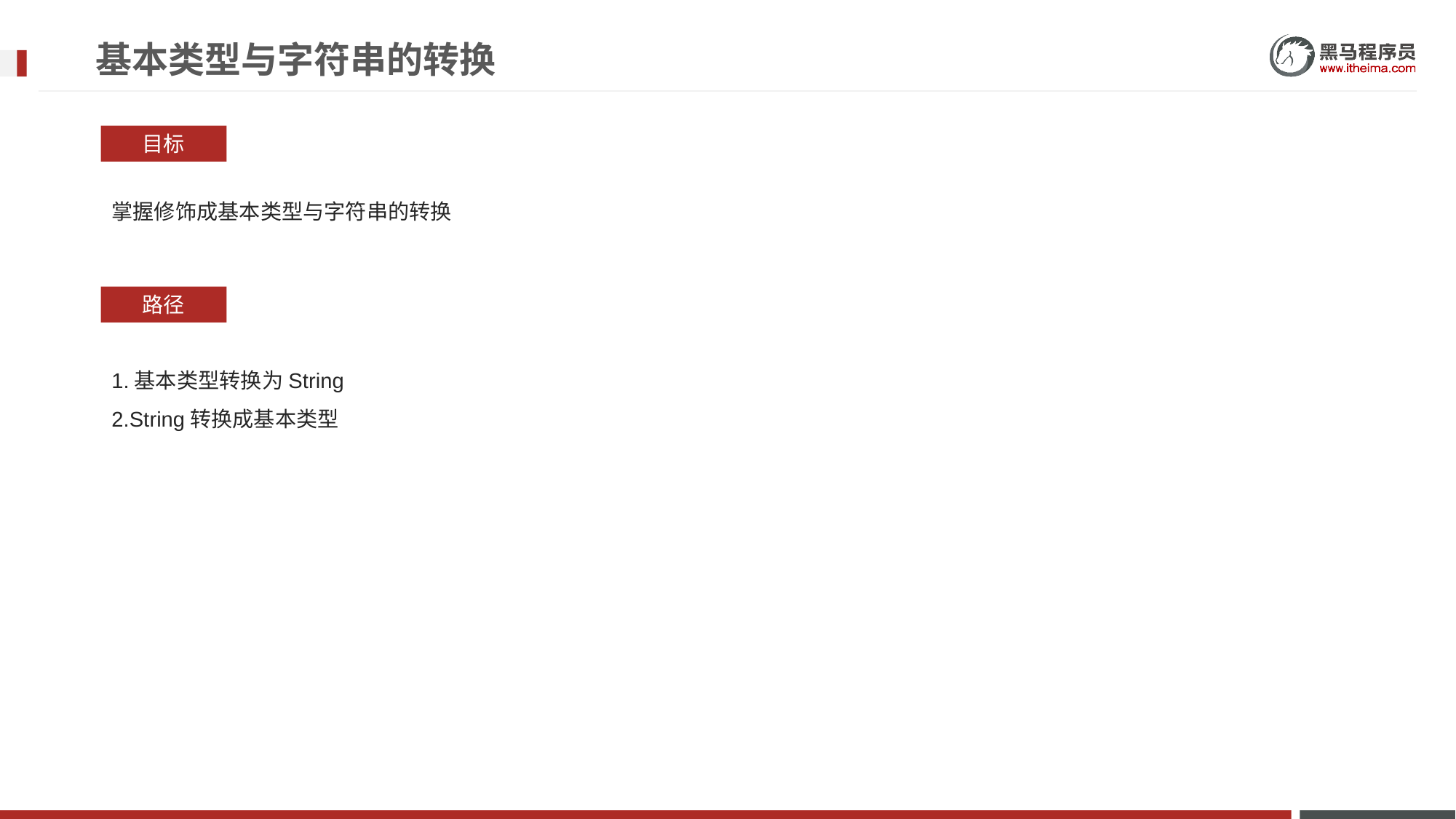

# 基本类型与字符串的转换
目标
掌握修饰成基本类型与字符串的转换
路径
1.基本类型转换为String
2.String转换成基本类型